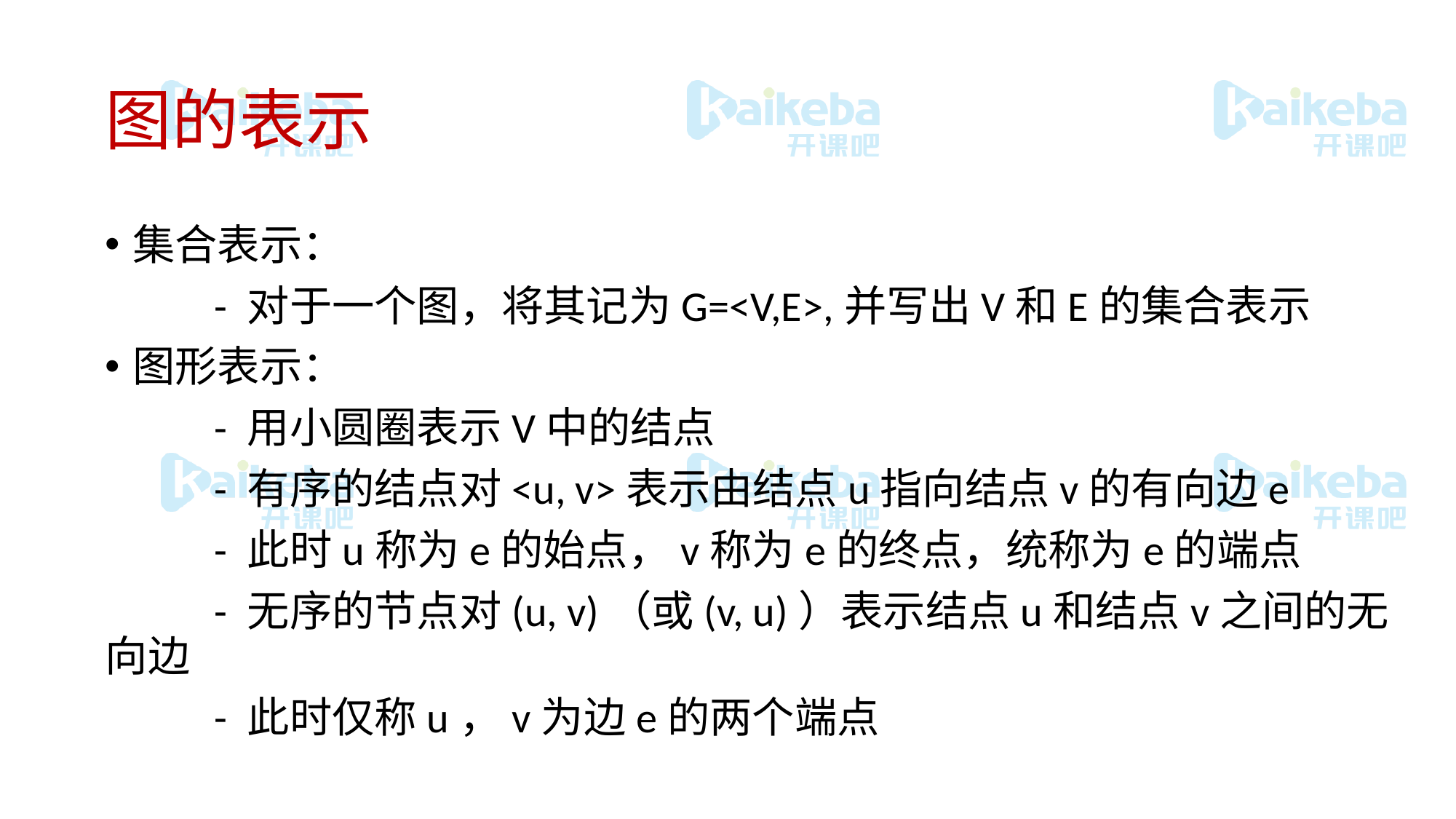

# 图的表示
集合表示：
	- 对于一个图，将其记为G=<V,E>,并写出V和E的集合表示
图形表示：
	- 用小圆圈表示V中的结点
	- 有序的结点对<u, v>表示由结点u指向结点v的有向边e
	- 此时u称为e的始点，v称为e的终点，统称为e的端点
	- 无序的节点对(u, v)（或(v, u)）表示结点u和结点v之间的无向边
	- 此时仅称u，v为边e的两个端点